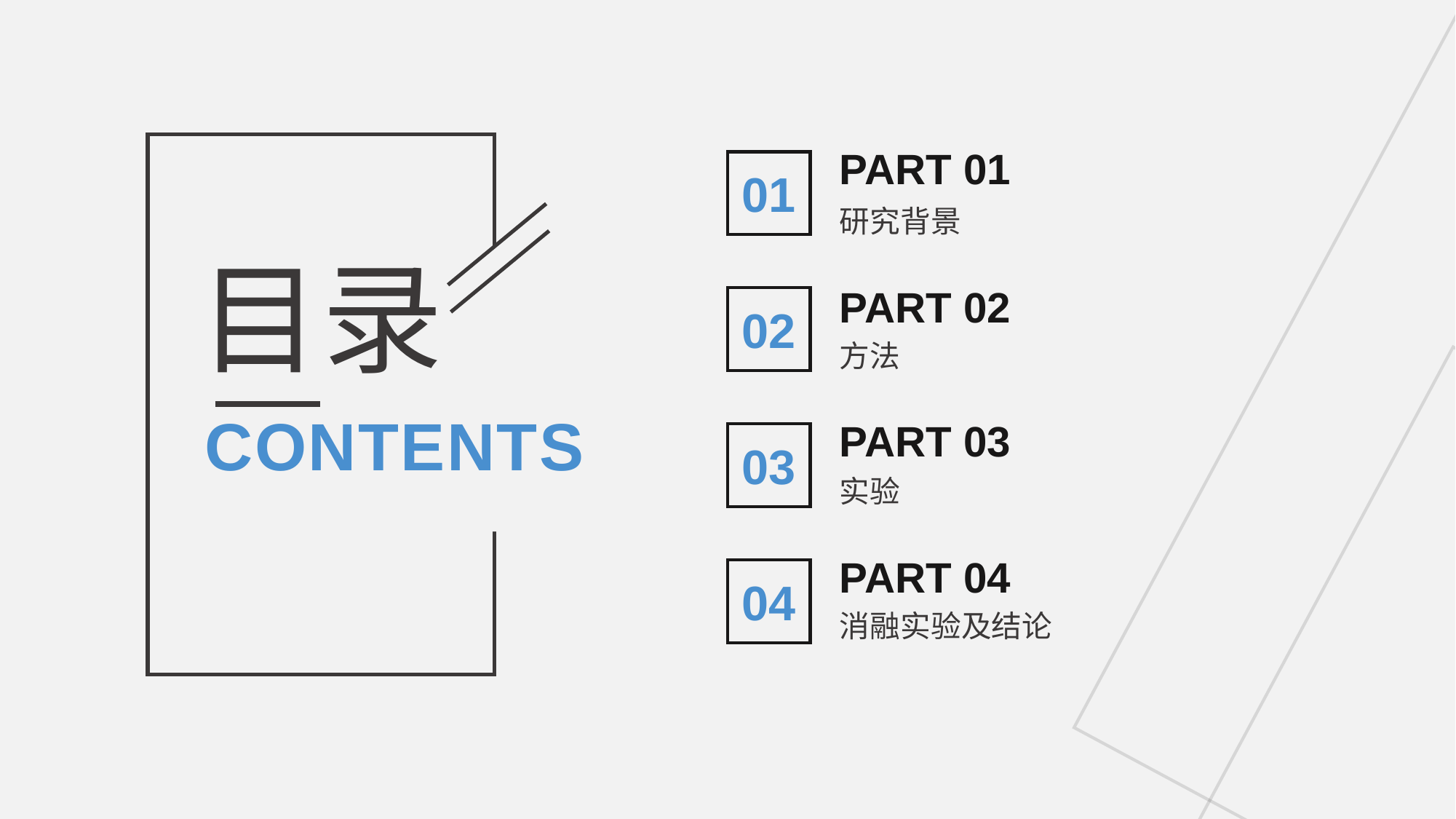

PART 01

01
研究背景

PART 02

02
目录
方法
CONTENTS
PART 03

03
实验

PART 04

04
消融实验及结论